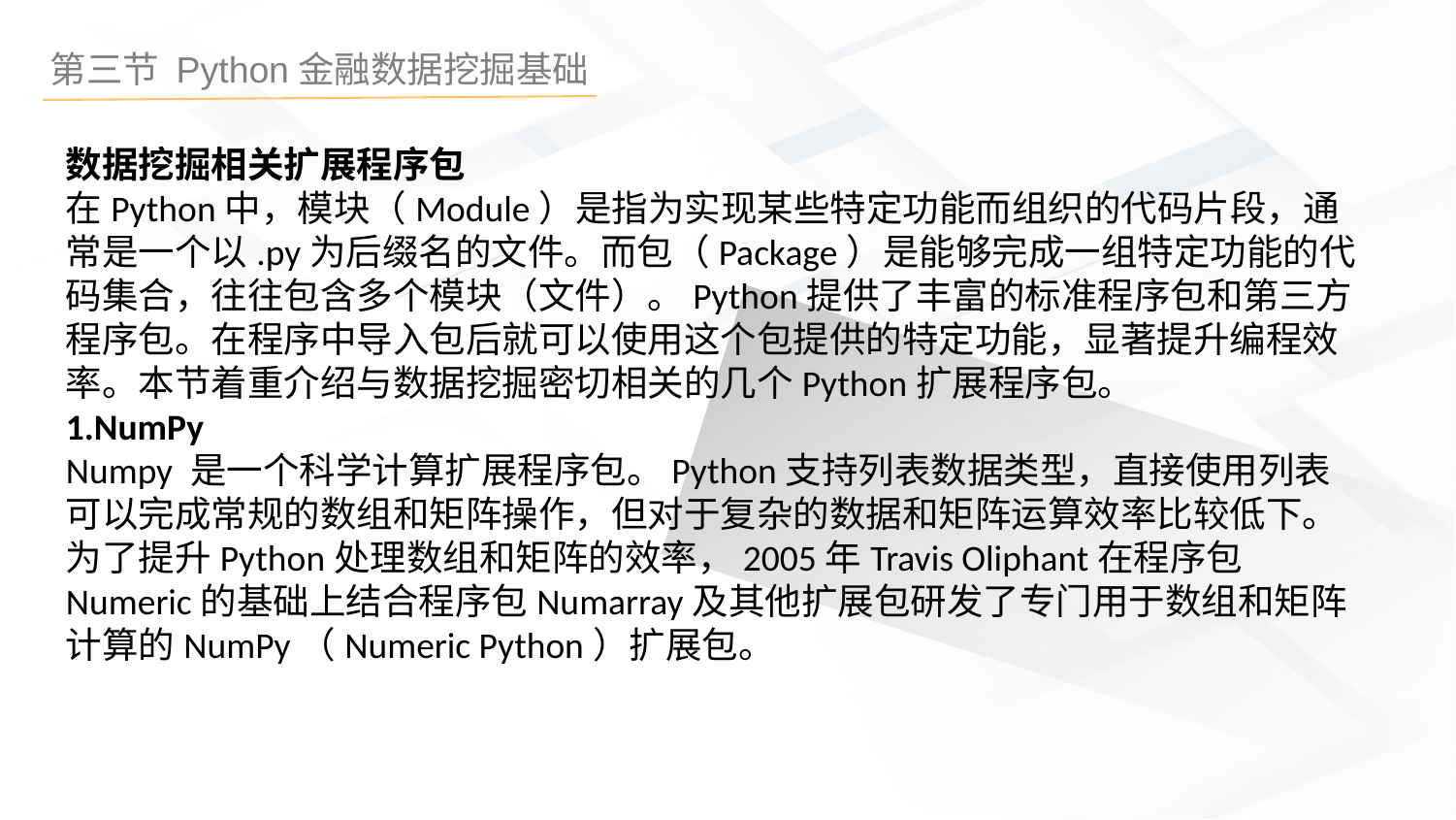

数据挖掘相关扩展程序包
在Python中，模块（Module）是指为实现某些特定功能而组织的代码片段，通常是一个以.py为后缀名的文件。而包（Package）是能够完成一组特定功能的代码集合，往往包含多个模块（文件）。Python提供了丰富的标准程序包和第三方程序包。在程序中导入包后就可以使用这个包提供的特定功能，显著提升编程效率。本节着重介绍与数据挖掘密切相关的几个Python扩展程序包。
1.NumPy
Numpy 是一个科学计算扩展程序包。Python支持列表数据类型，直接使用列表可以完成常规的数组和矩阵操作，但对于复杂的数据和矩阵运算效率比较低下。为了提升Python处理数组和矩阵的效率，2005年Travis Oliphant在程序包Numeric的基础上结合程序包Numarray及其他扩展包研发了专门用于数组和矩阵计算的NumPy（Numeric Python）扩展包。